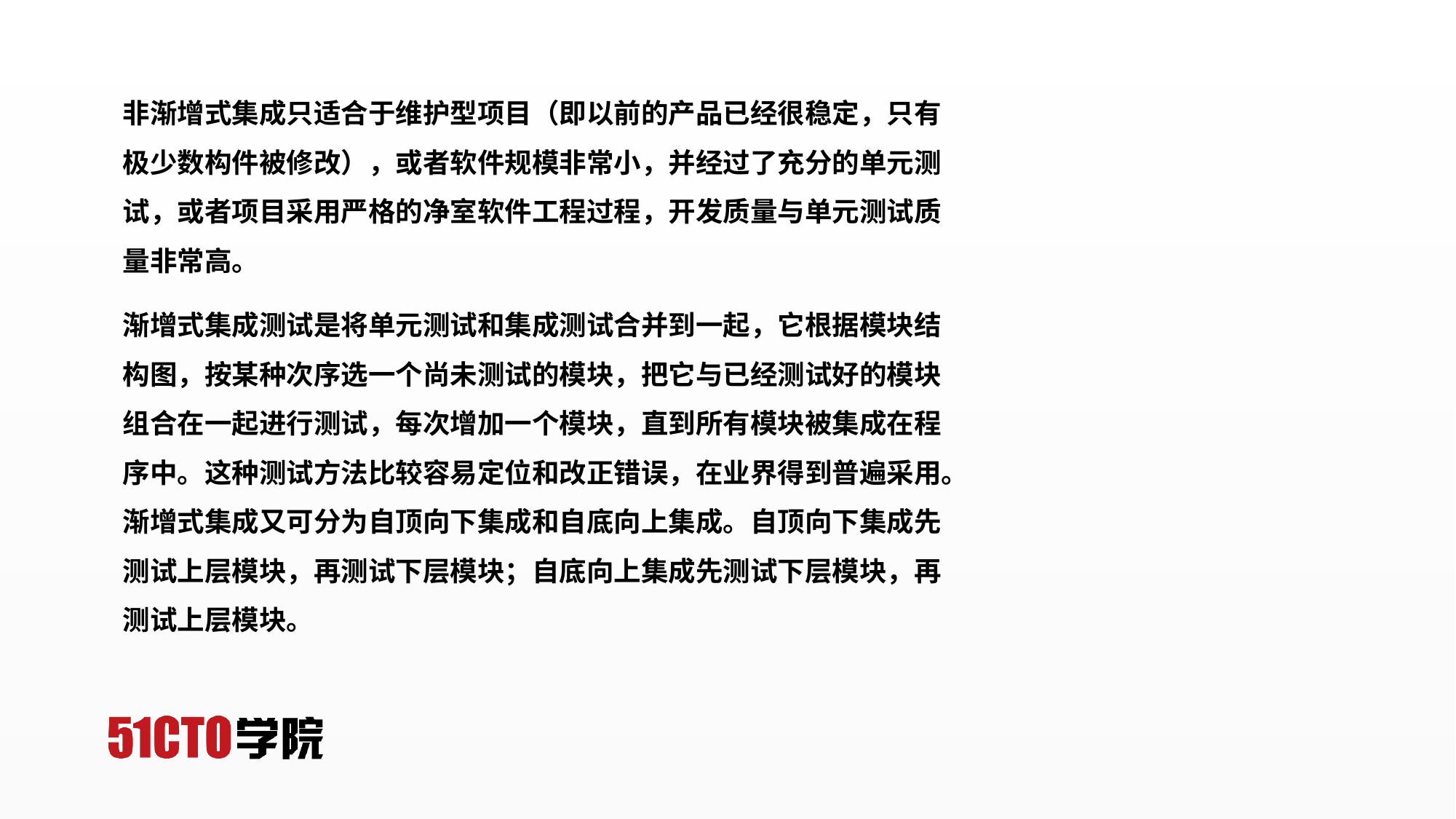

非渐增式集成只适合于维护型项目（即以前的产品已经很稳定，只有极少数构件被修改），或者软件规模非常小，并经过了充分的单元测试，或者项目采用严格的净室软件工程过程，开发质量与单元测试质量非常高。
渐增式集成测试是将单元测试和集成测试合并到一起，它根据模块结构图，按某种次序选一个尚未测试的模块，把它与已经测试好的模块组合在一起进行测试，每次增加一个模块，直到所有模块被集成在程序中。这种测试方法比较容易定位和改正错误，在业界得到普遍采用。渐增式集成又可分为自顶向下集成和自底向上集成。自顶向下集成先测试上层模块，再测试下层模块；自底向上集成先测试下层模块，再测试上层模块。